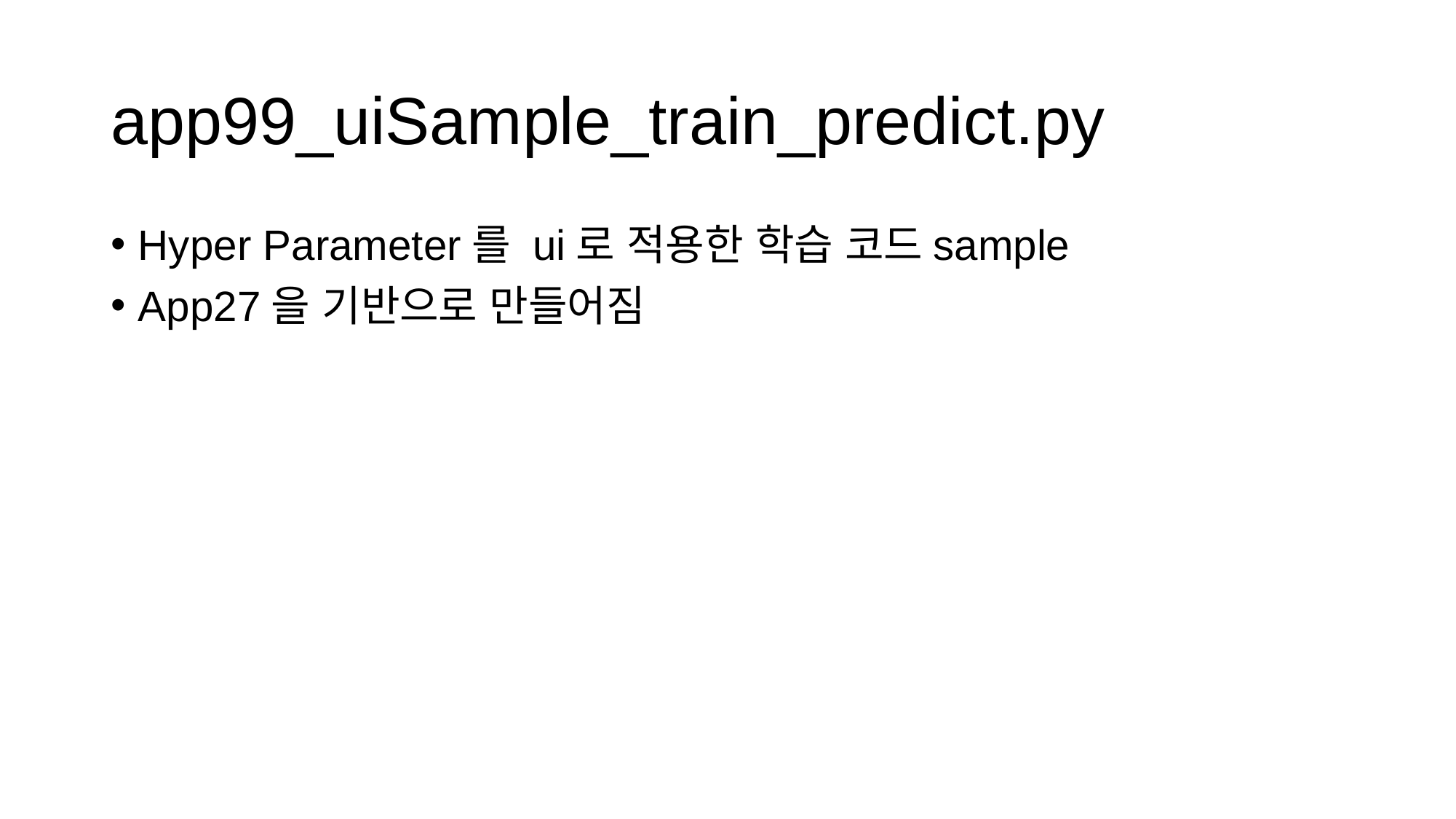

# app99_uiSample_train_predict.py
Hyper Parameter를 ui로 적용한 학습 코드sample
App27을 기반으로 만들어짐